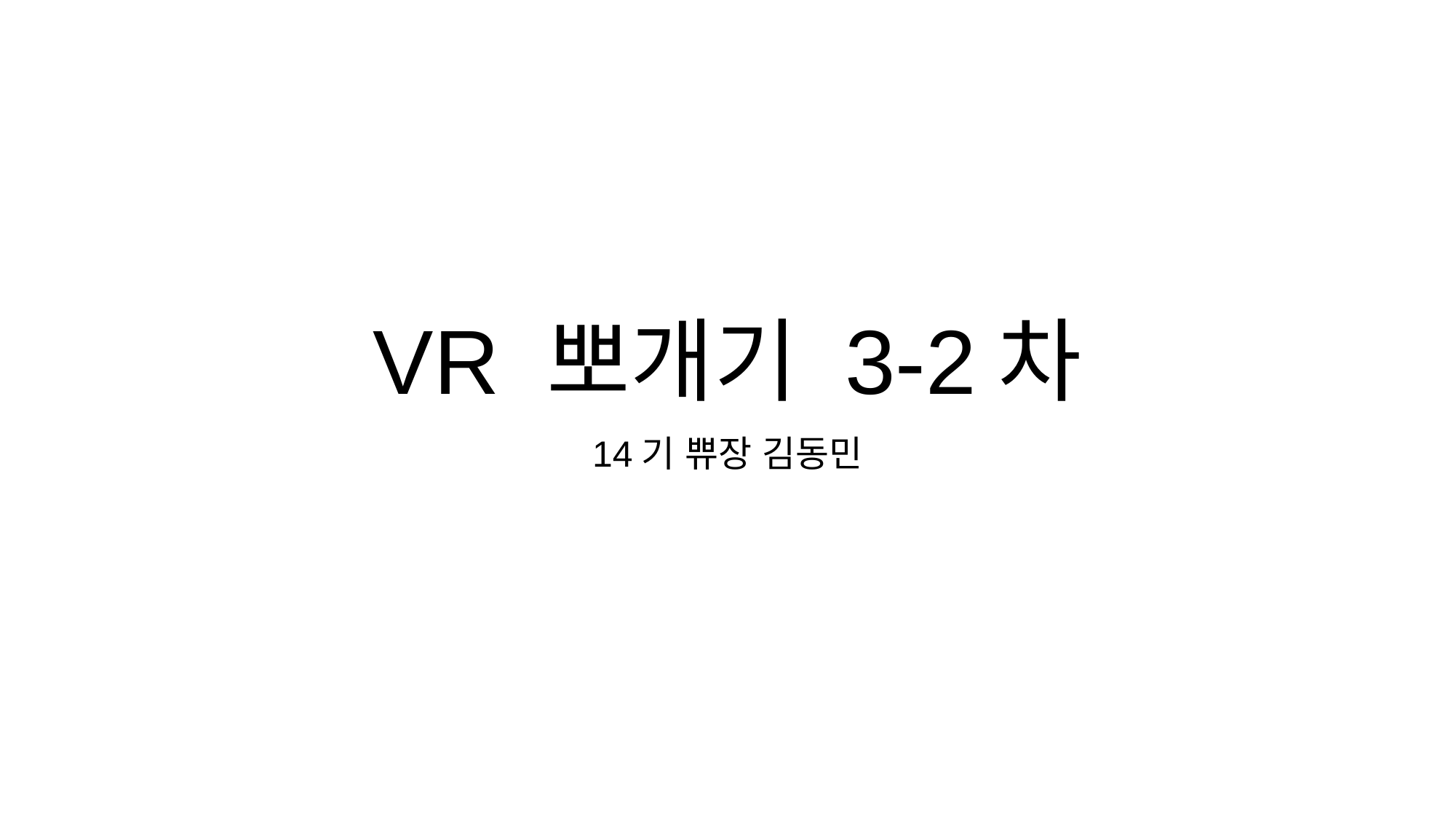

# VR 뽀개기 3-2차
14기 쀼장 김동민